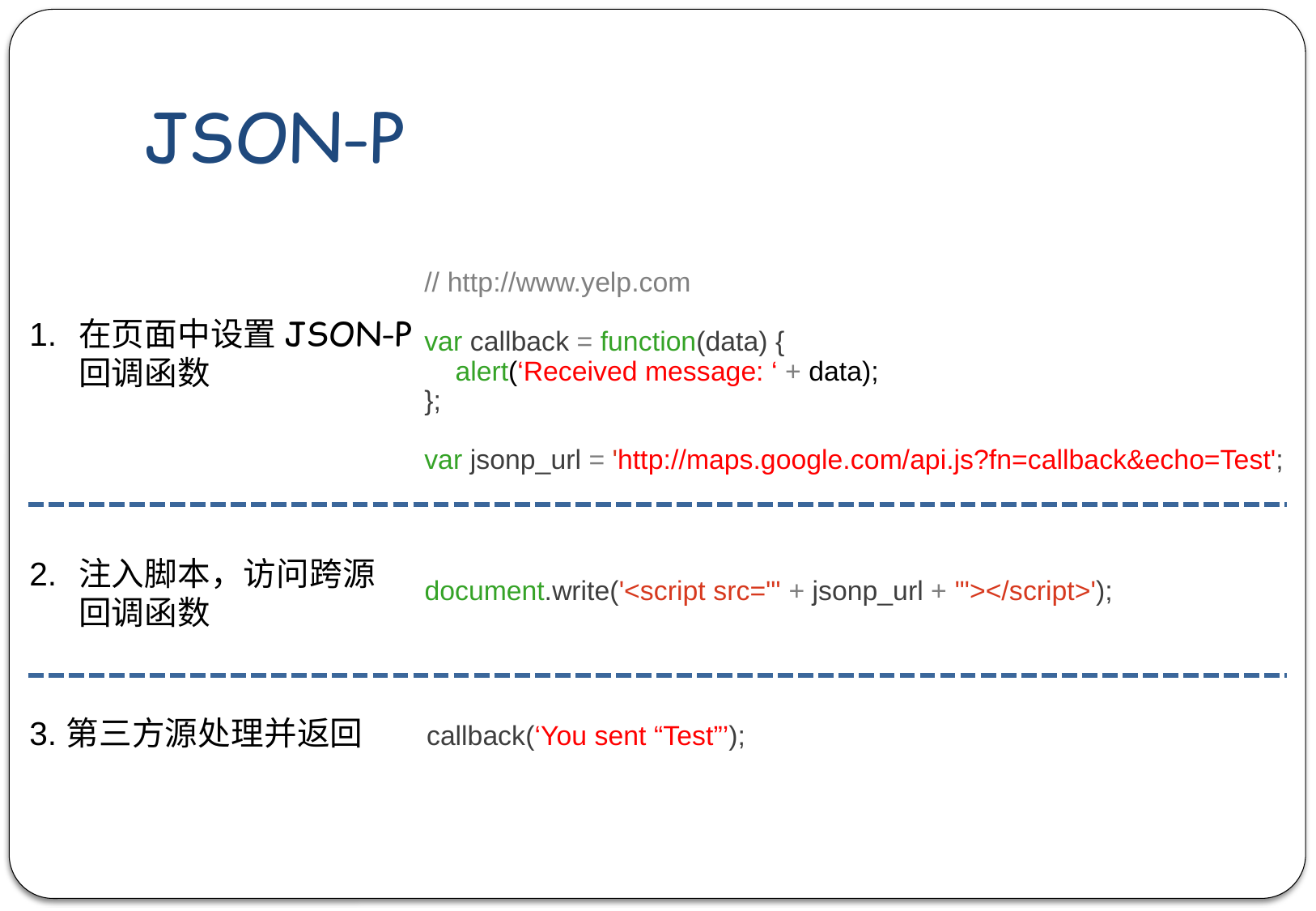

# JSON-P
// http://www.yelp.com

var callback = function(data) {
    alert(‘Received message: ‘ + data);
};

var jsonp_url = 'http://maps.google.com/api.js?fn=callback&echo=Test';
在页面中设置JSON-P回调函数
注入脚本，访问跨源回调函数
document.write('<script src="' + jsonp_url + '"></script>');
第三方源处理并返回
callback(‘You sent “Test”’);